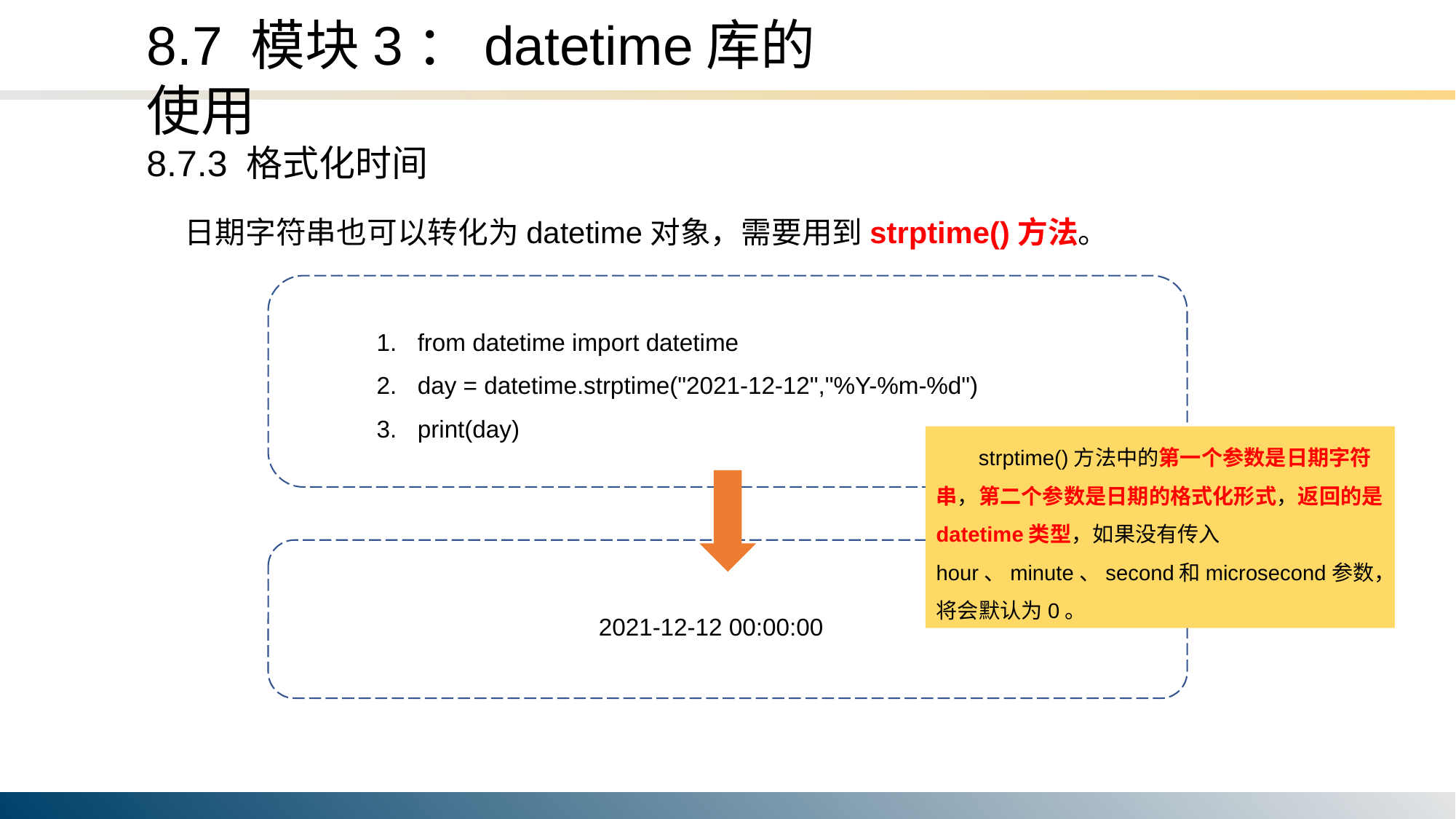

8.7 模块3：datetime库的使用
8.7.3 格式化时间
日期字符串也可以转化为datetime对象，需要用到strptime()方法。

from datetime import datetime
day = datetime.strptime("2021-12-12","%Y-%m-%d")
print(day)
strptime()方法中的第一个参数是日期字符串，第二个参数是日期的格式化形式，返回的是datetime类型，如果没有传入hour、minute、second和microsecond参数，将会默认为0。

2021-12-12 00:00:00